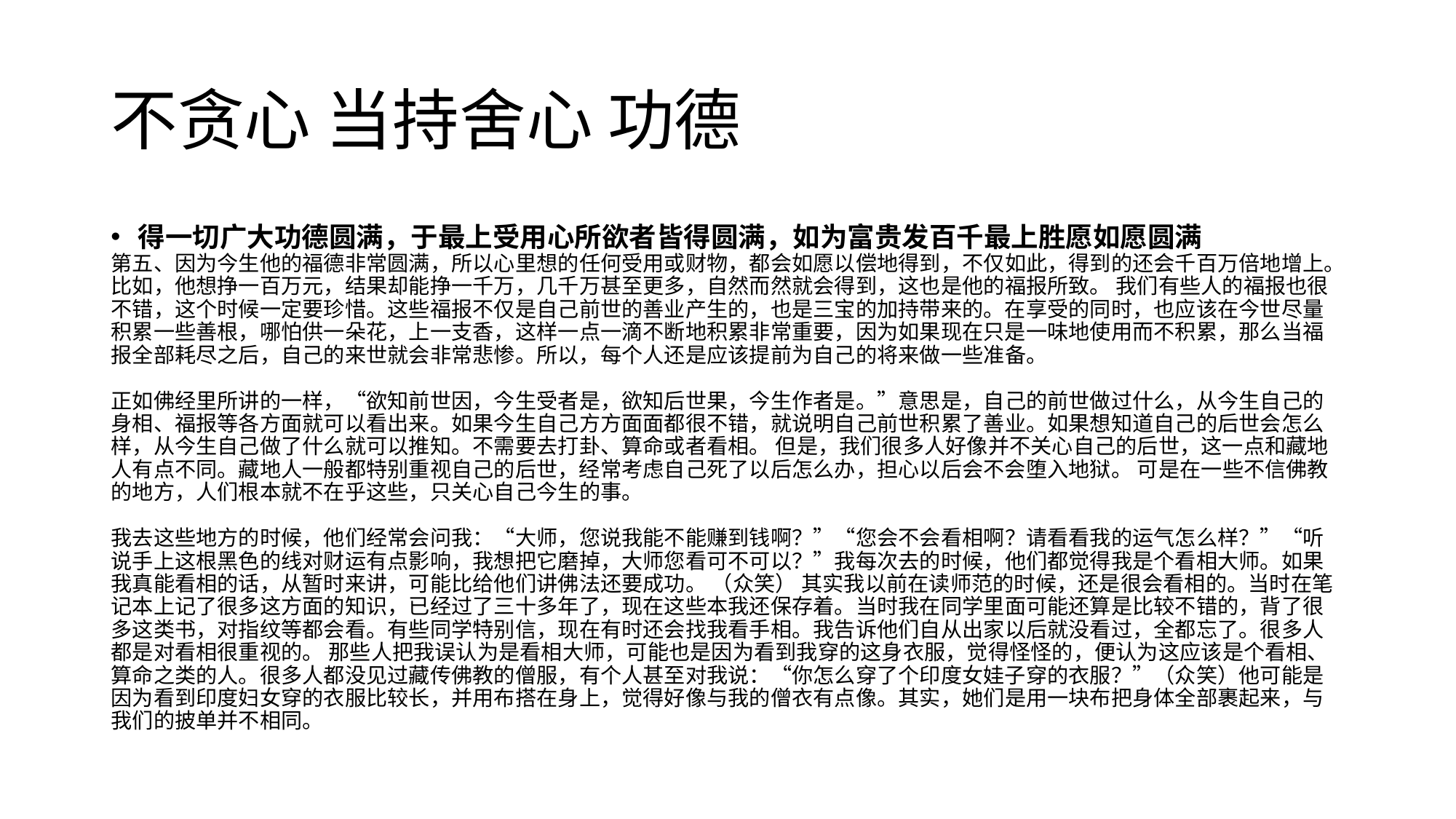

# 不贪心 当持舍心 功德
得一切广大功德圆满，于最上受用心所欲者皆得圆满，如为富贵发百千最上胜愿如愿圆满
第五、因为今生他的福德非常圆满，所以心里想的任何受用或财物，都会如愿以偿地得到，不仅如此，得到的还会千百万倍地增上。比如，他想挣一百万元，结果却能挣一千万，几千万甚至更多，自然而然就会得到，这也是他的福报所致。 我们有些人的福报也很不错，这个时候一定要珍惜。这些福报不仅是自己前世的善业产生的，也是三宝的加持带来的。在享受的同时，也应该在今世尽量积累一些善根，哪怕供一朵花，上一支香，这样一点一滴不断地积累非常重要，因为如果现在只是一味地使用而不积累，那么当福报全部耗尽之后，自己的来世就会非常悲惨。所以，每个人还是应该提前为自己的将来做一些准备。

正如佛经里所讲的一样，“欲知前世因，今生受者是，欲知后世果，今生作者是。”意思是，自己的前世做过什么，从今生自己的身相、福报等各方面就可以看出来。如果今生自己方方面面都很不错，就说明自己前世积累了善业。如果想知道自己的后世会怎么样，从今生自己做了什么就可以推知。不需要去打卦、算命或者看相。 但是，我们很多人好像并不关心自己的后世，这一点和藏地人有点不同。藏地人一般都特别重视自己的后世，经常考虑自己死了以后怎么办，担心以后会不会堕入地狱。 可是在一些不信佛教的地方，人们根本就不在乎这些，只关心自己今生的事。

我去这些地方的时候，他们经常会问我：“大师，您说我能不能赚到钱啊？”“您会不会看相啊？请看看我的运气怎么样？”“听说手上这根黑色的线对财运有点影响，我想把它磨掉，大师您看可不可以？”我每次去的时候，他们都觉得我是个看相大师。如果我真能看相的话，从暂时来讲，可能比给他们讲佛法还要成功。 （众笑） 其实我以前在读师范的时候，还是很会看相的。当时在笔记本上记了很多这方面的知识，已经过了三十多年了，现在这些本我还保存着。当时我在同学里面可能还算是比较不错的，背了很多这类书，对指纹等都会看。有些同学特别信，现在有时还会找我看手相。我告诉他们自从出家以后就没看过，全都忘了。很多人都是对看相很重视的。 那些人把我误认为是看相大师，可能也是因为看到我穿的这身衣服，觉得怪怪的，便认为这应该是个看相、算命之类的人。很多人都没见过藏传佛教的僧服，有个人甚至对我说：“你怎么穿了个印度女娃子穿的衣服？”（众笑）他可能是因为看到印度妇女穿的衣服比较长，并用布搭在身上，觉得好像与我的僧衣有点像。其实，她们是用一块布把身体全部裹起来，与我们的披单并不相同。